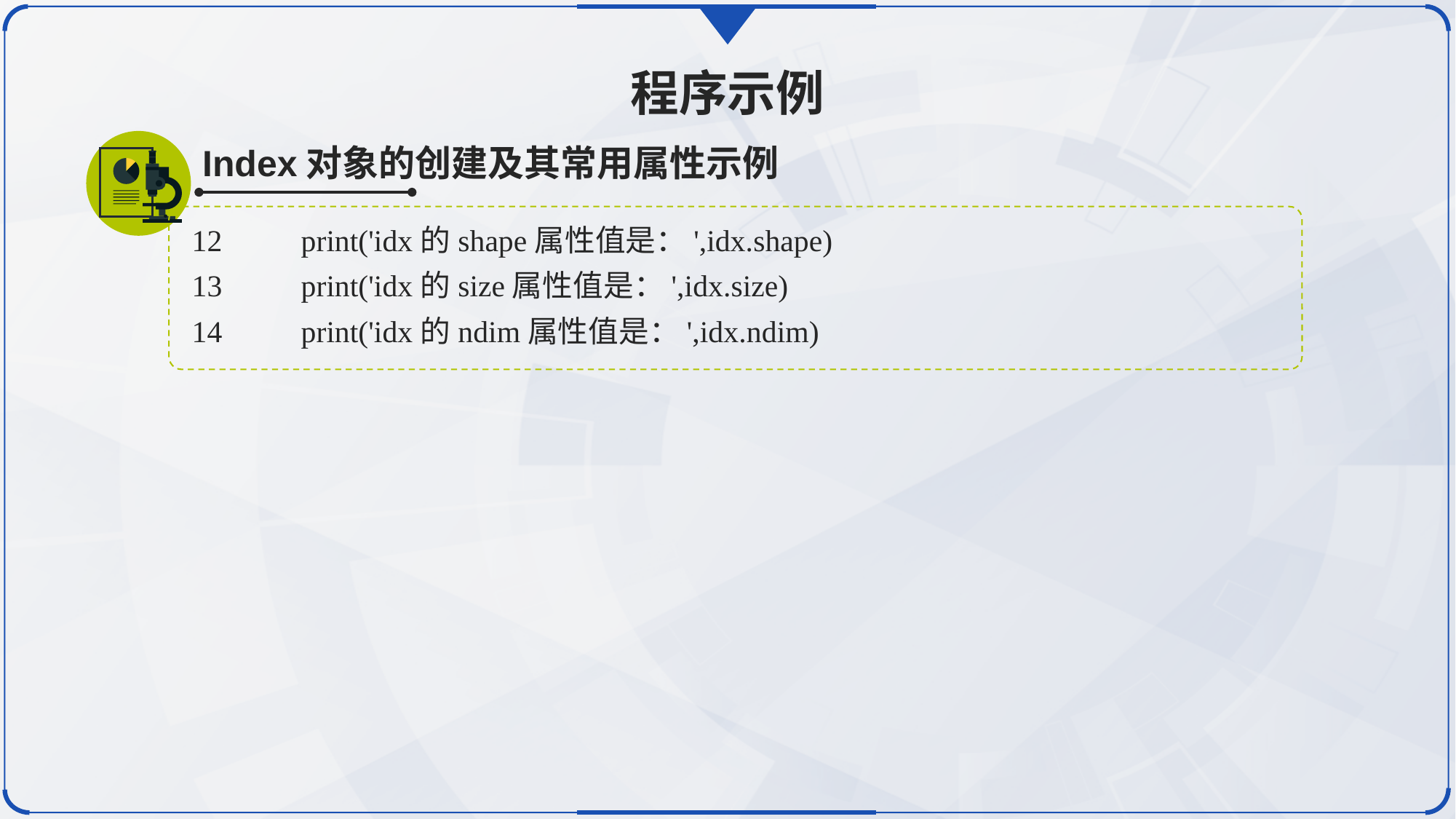

程序示例

Index对象的创建及其常用属性示例

12	print('idx的shape属性值是：',idx.shape)
13	print('idx的size属性值是：',idx.size)
14	print('idx的ndim属性值是：',idx.ndim)